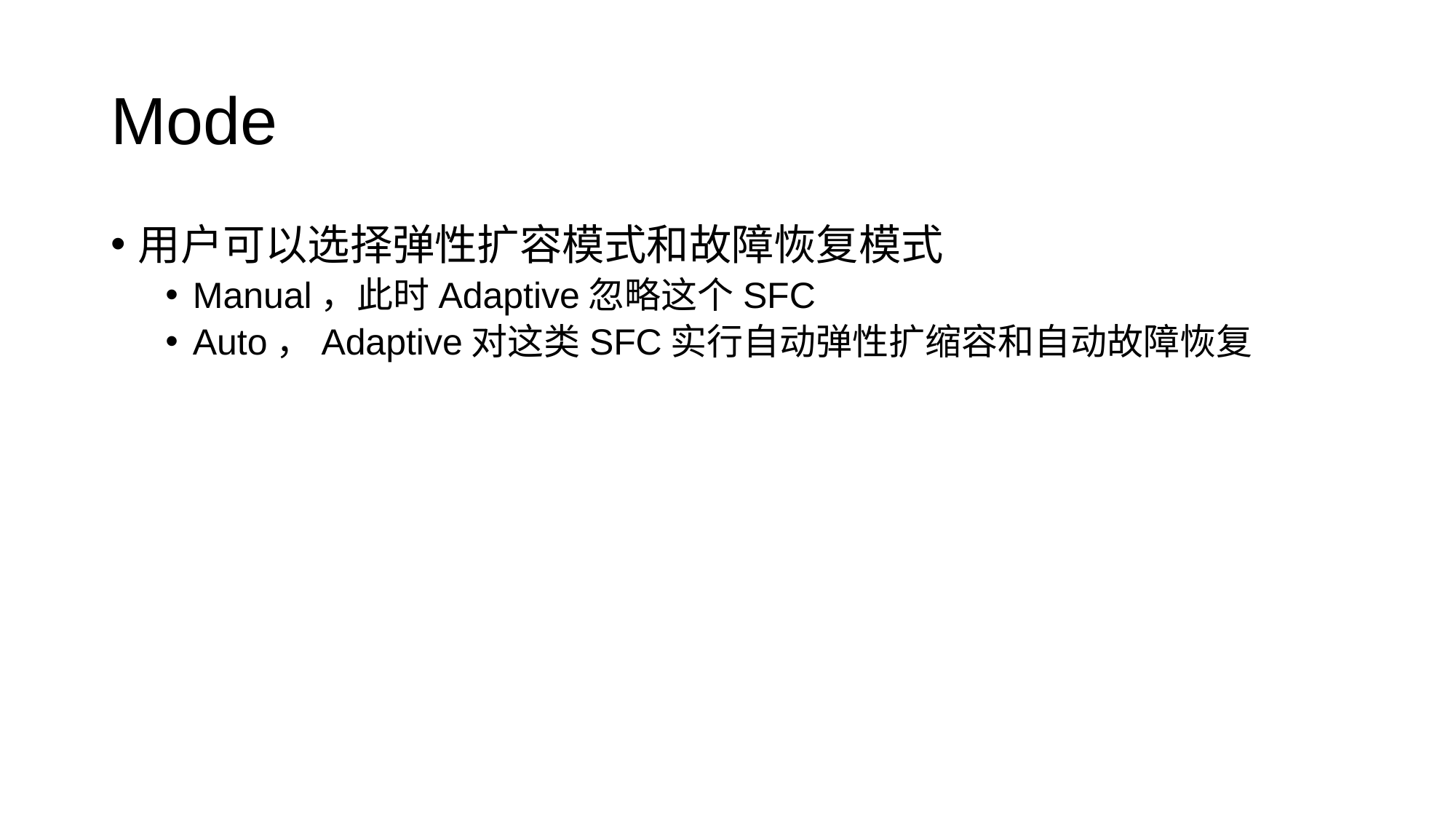

# Mode
用户可以选择弹性扩容模式和故障恢复模式
Manual，此时Adaptive忽略这个SFC
Auto，Adaptive对这类SFC实行自动弹性扩缩容和自动故障恢复